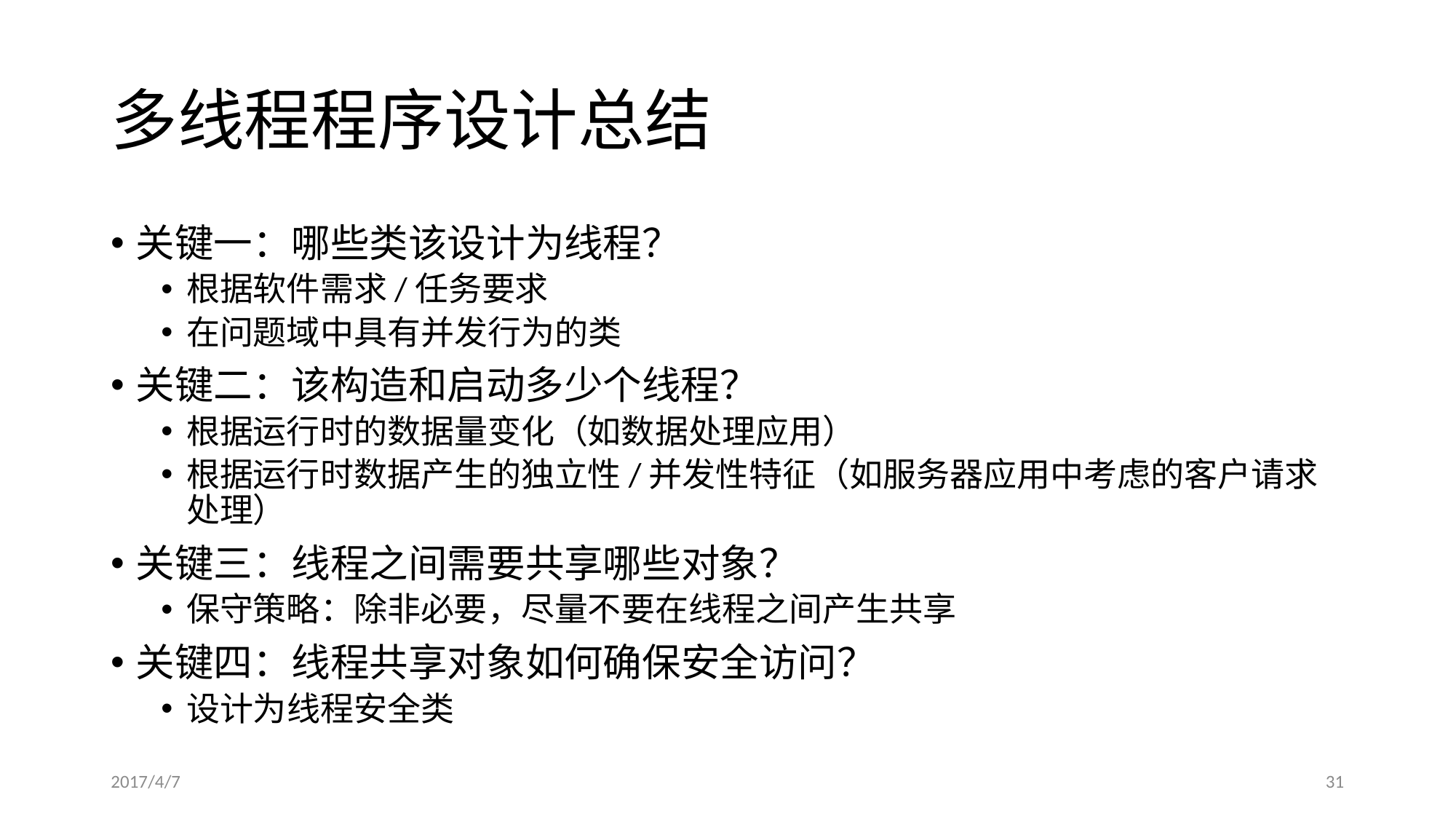

# 多线程程序设计总结
关键一：哪些类该设计为线程？
根据软件需求/任务要求
在问题域中具有并发行为的类
关键二：该构造和启动多少个线程？
根据运行时的数据量变化（如数据处理应用）
根据运行时数据产生的独立性/并发性特征（如服务器应用中考虑的客户请求处理）
关键三：线程之间需要共享哪些对象？
保守策略：除非必要，尽量不要在线程之间产生共享
关键四：线程共享对象如何确保安全访问？
设计为线程安全类
2017/4/7
31